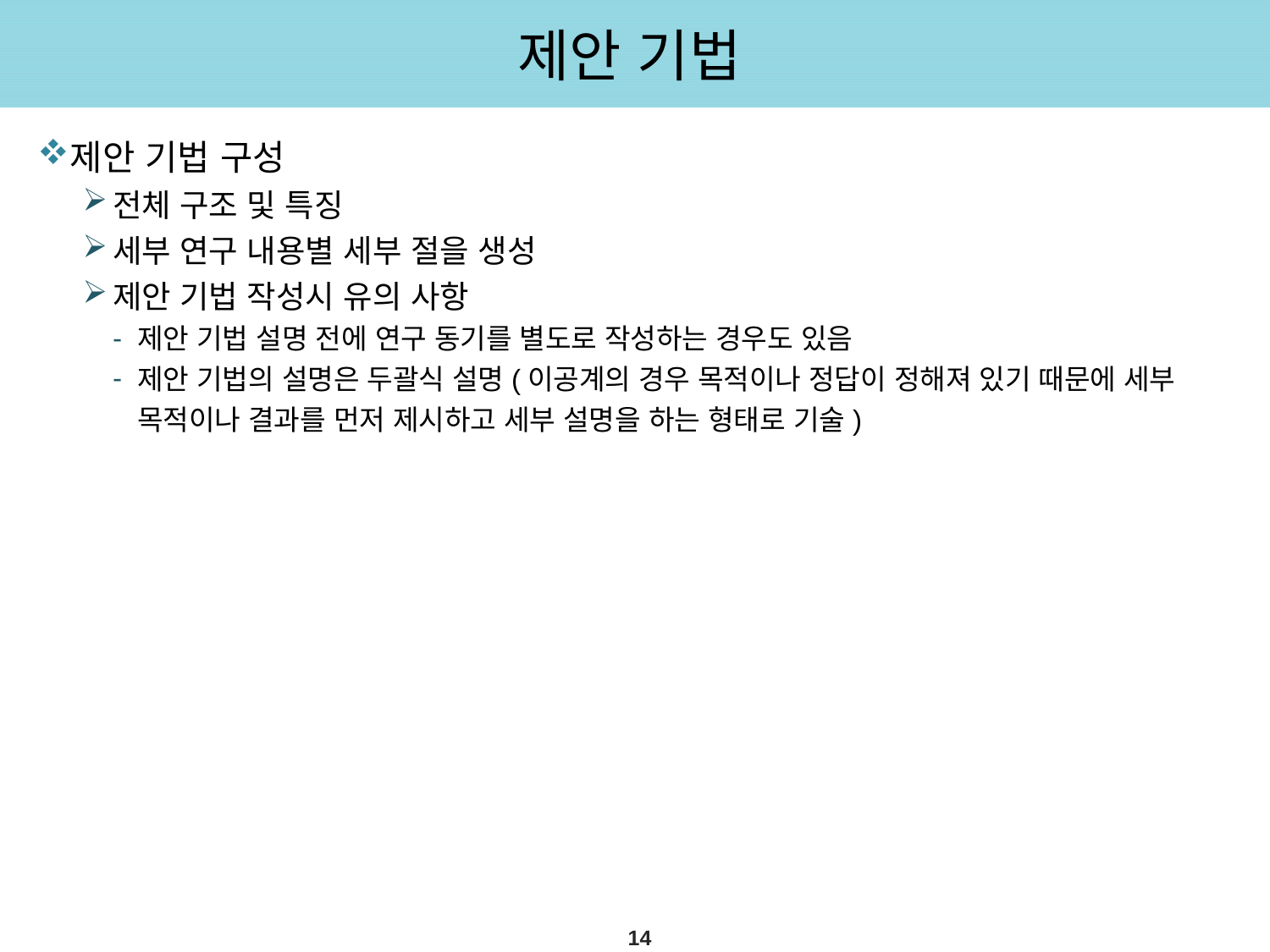

# 제안 기법
제안 기법 구성
전체 구조 및 특징
세부 연구 내용별 세부 절을 생성
제안 기법 작성시 유의 사항
제안 기법 설명 전에 연구 동기를 별도로 작성하는 경우도 있음
제안 기법의 설명은 두괄식 설명(이공계의 경우 목적이나 정답이 정해져 있기 때문에 세부 목적이나 결과를 먼저 제시하고 세부 설명을 하는 형태로 기술)